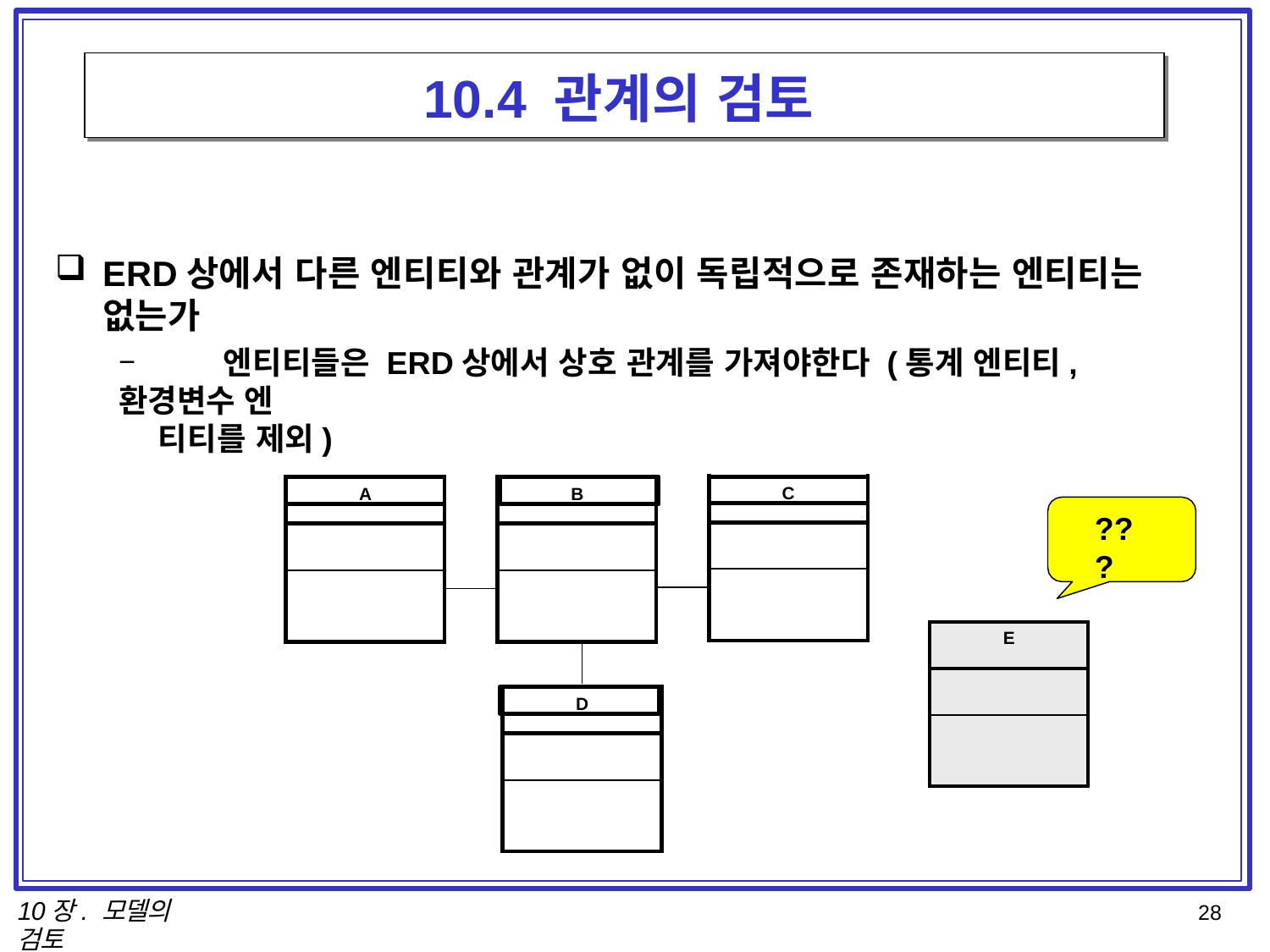

# 10.4 관계의 검토
ERD상에서 다른 엔티티와 관계가 없이 독립적으로 존재하는 엔티티는  없는가
–	엔티티들은 ERD상에서 상호 관계를 가져야한다 (통계 엔티티, 환경변수 엔
티티를 제외)

A
B
C

???

| E |
| --- |
|  |
|  |

D
10장. 모델의 검토
28